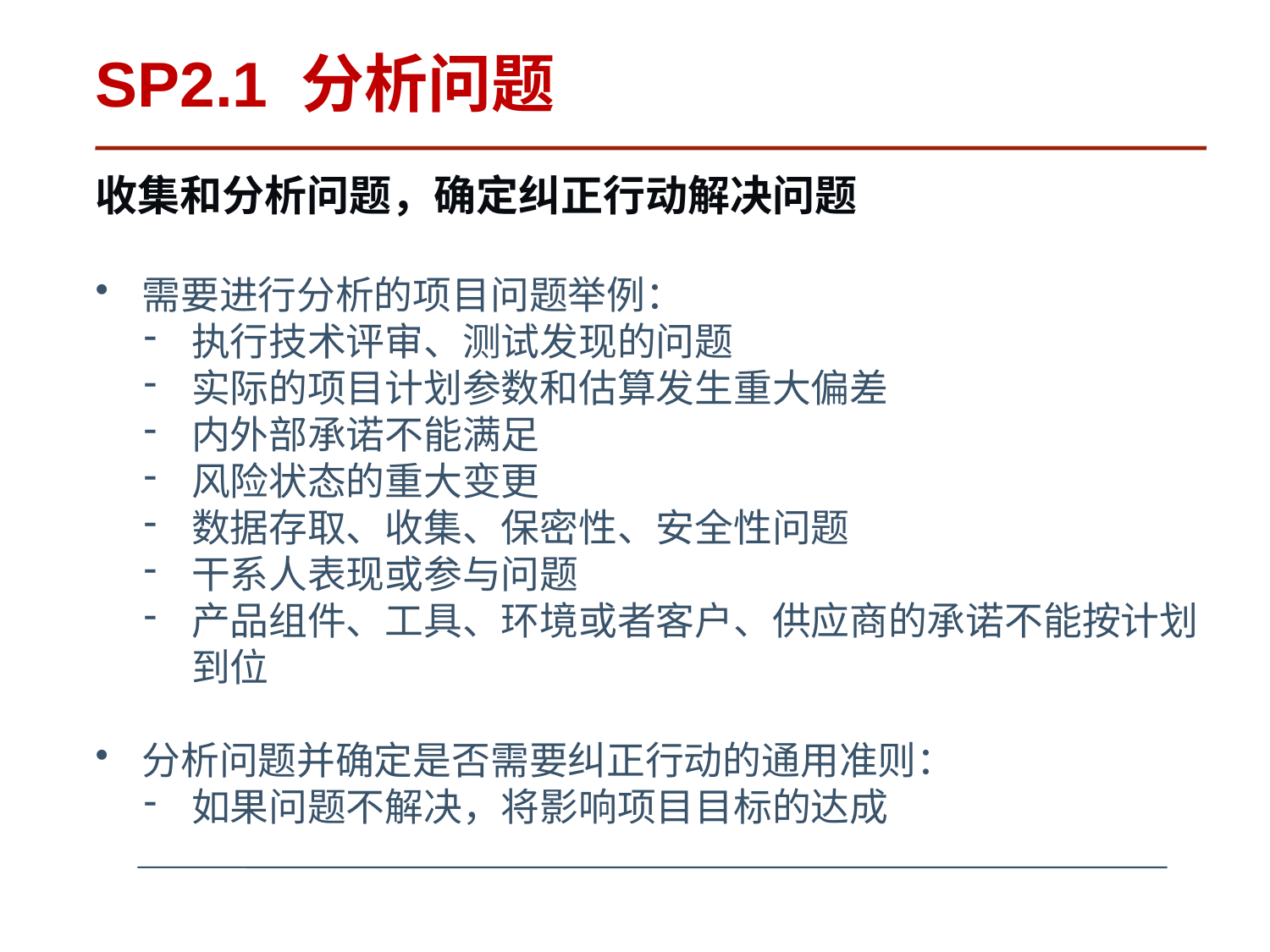

# SP2.1 分析问题
收集和分析问题，确定纠正行动解决问题

需要进行分析的项目问题举例：
执行技术评审、测试发现的问题
实际的项目计划参数和估算发生重大偏差
内外部承诺不能满足
风险状态的重大变更
数据存取、收集、保密性、安全性问题
干系人表现或参与问题
产品组件、工具、环境或者客户、供应商的承诺不能按计划到位

分析问题并确定是否需要纠正行动的通用准则：
如果问题不解决，将影响项目目标的达成